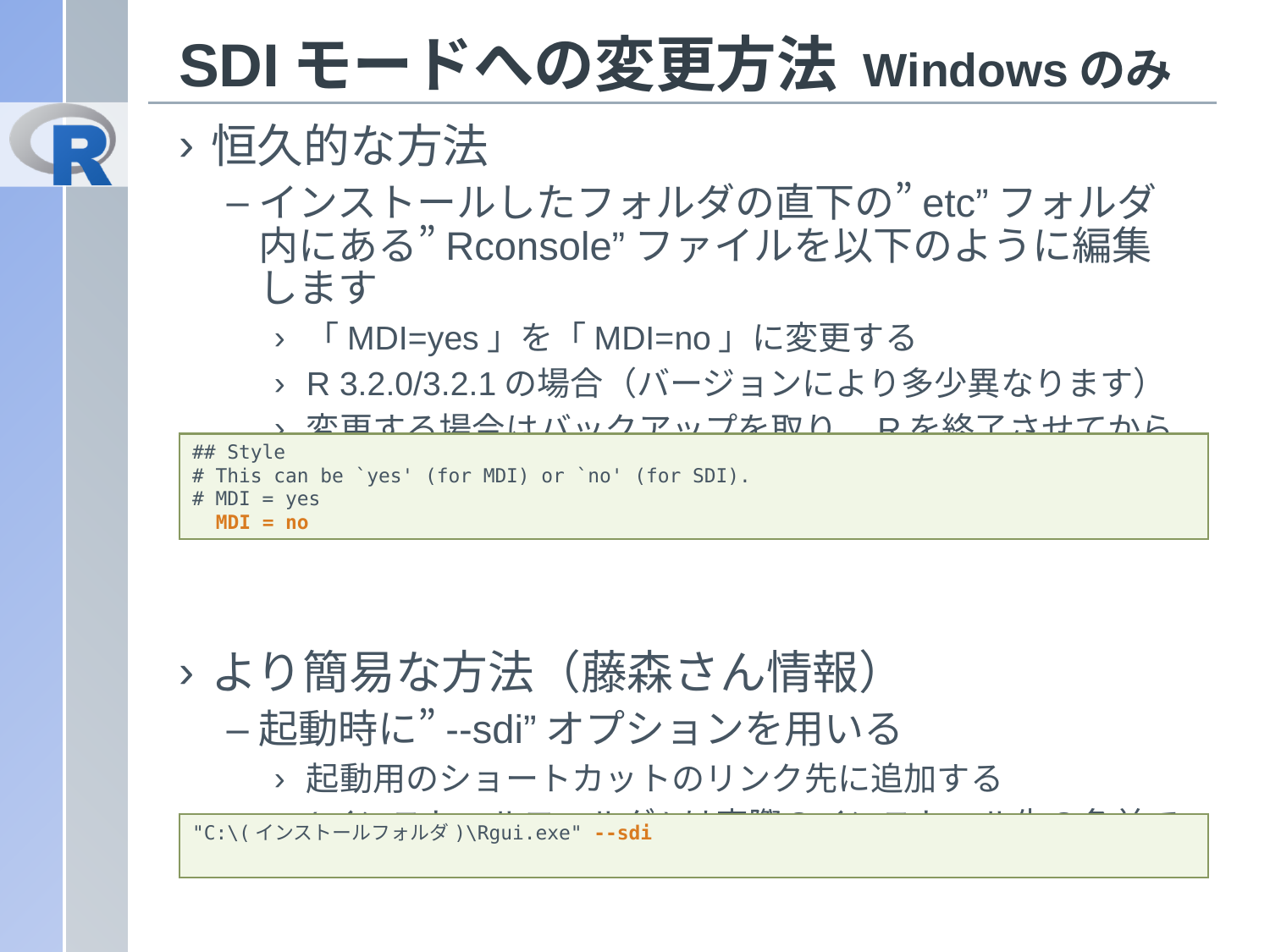

# SDIモードへの変更方法 Windowsのみ
恒久的な方法
インストールしたフォルダの直下の”etc”フォルダ内にある”Rconsole”ファイルを以下のように編集します
「MDI=yes」を「MDI=no」に変更する
R 3.2.0/3.2.1の場合（バージョンにより多少異なります）
変更する場合はバックアップを取り、Rを終了させてから

より簡易な方法（藤森さん情報）
起動時に”--sdi”オプションを用いる
起動用のショートカットのリンク先に追加する
(インストールフォルダ)は実際のインストール先の名前です
## Style
# This can be `yes' (for MDI) or `no' (for SDI).
# MDI = yes
  MDI = no
"C:\(インストールフォルダ)\Rgui.exe" --sdi